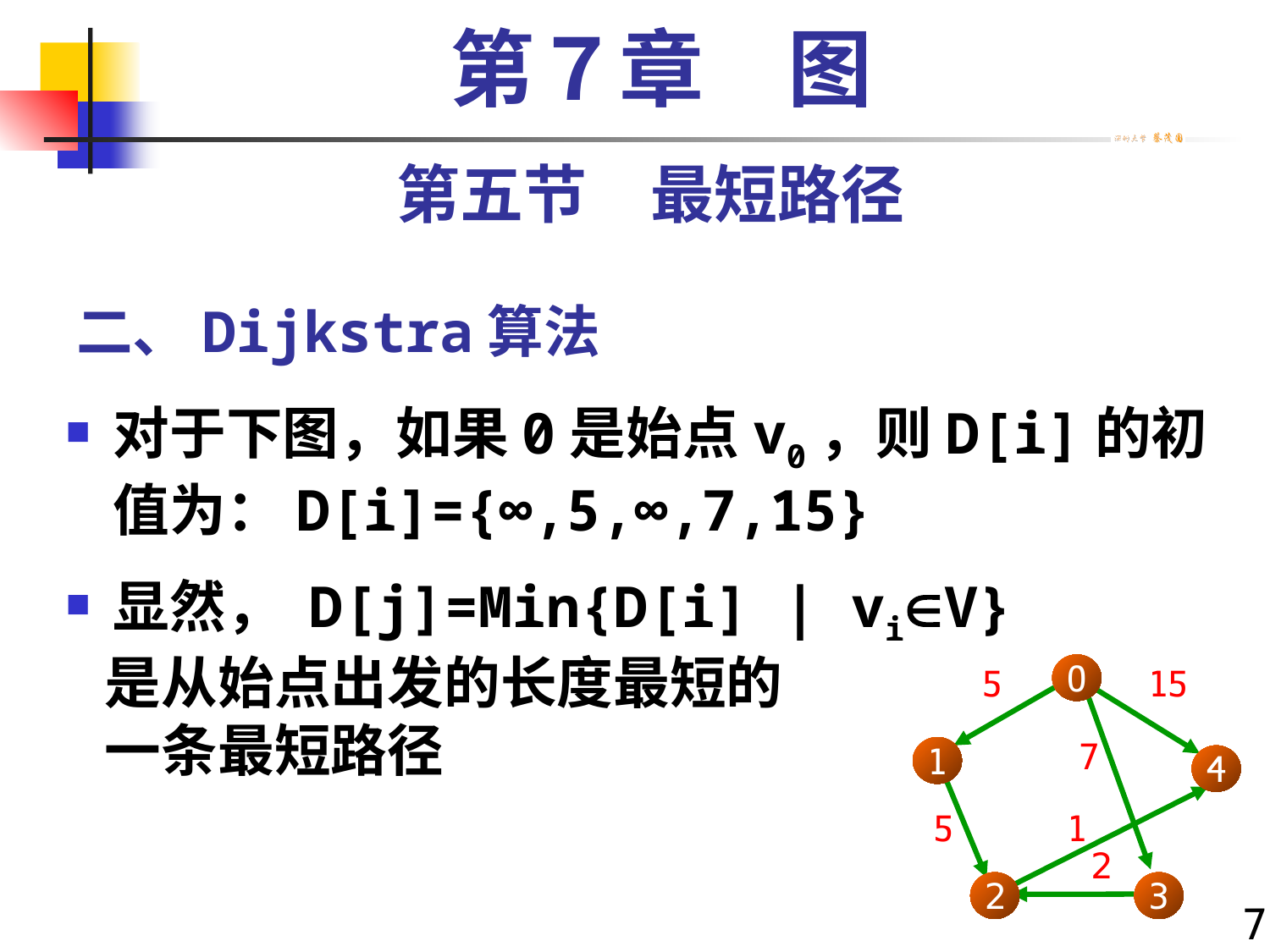

第７章　图
第五节　最短路径
# 二、Dijkstra算法
对于下图，如果0是始点v0，则D[i]的初值为：D[i]={∞,5,∞,7,15}
显然， D[j]=Min{D[i] | vi∈V}
  是从始点出发的长度最短的
  一条最短路径
0

1
4

2
3

5
15
7
5
1
2
7